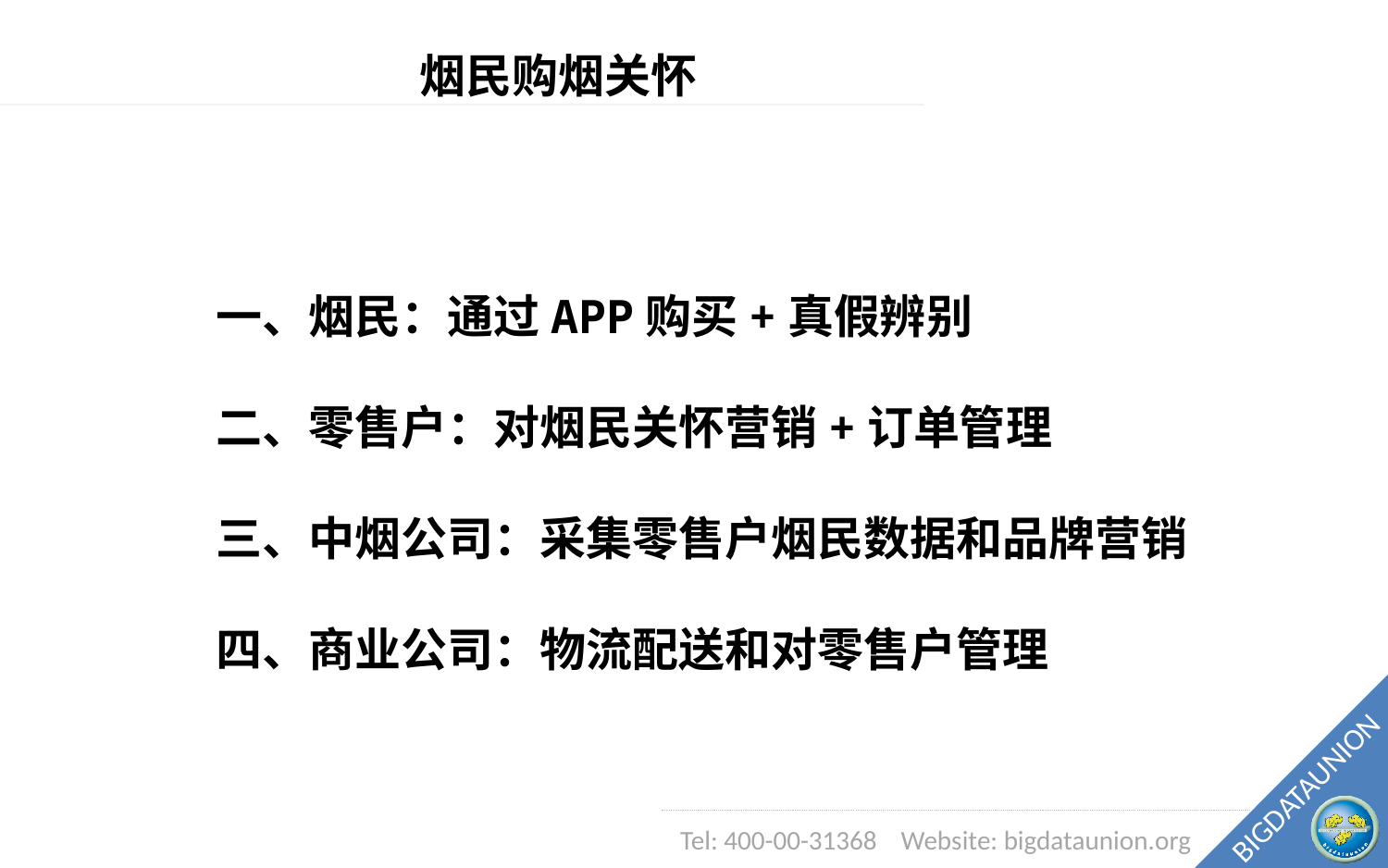

烟民购烟关怀
一、烟民：通过APP购买+真假辨别

二、零售户：对烟民关怀营销+订单管理

三、中烟公司：采集零售户烟民数据和品牌营销

四、商业公司：物流配送和对零售户管理